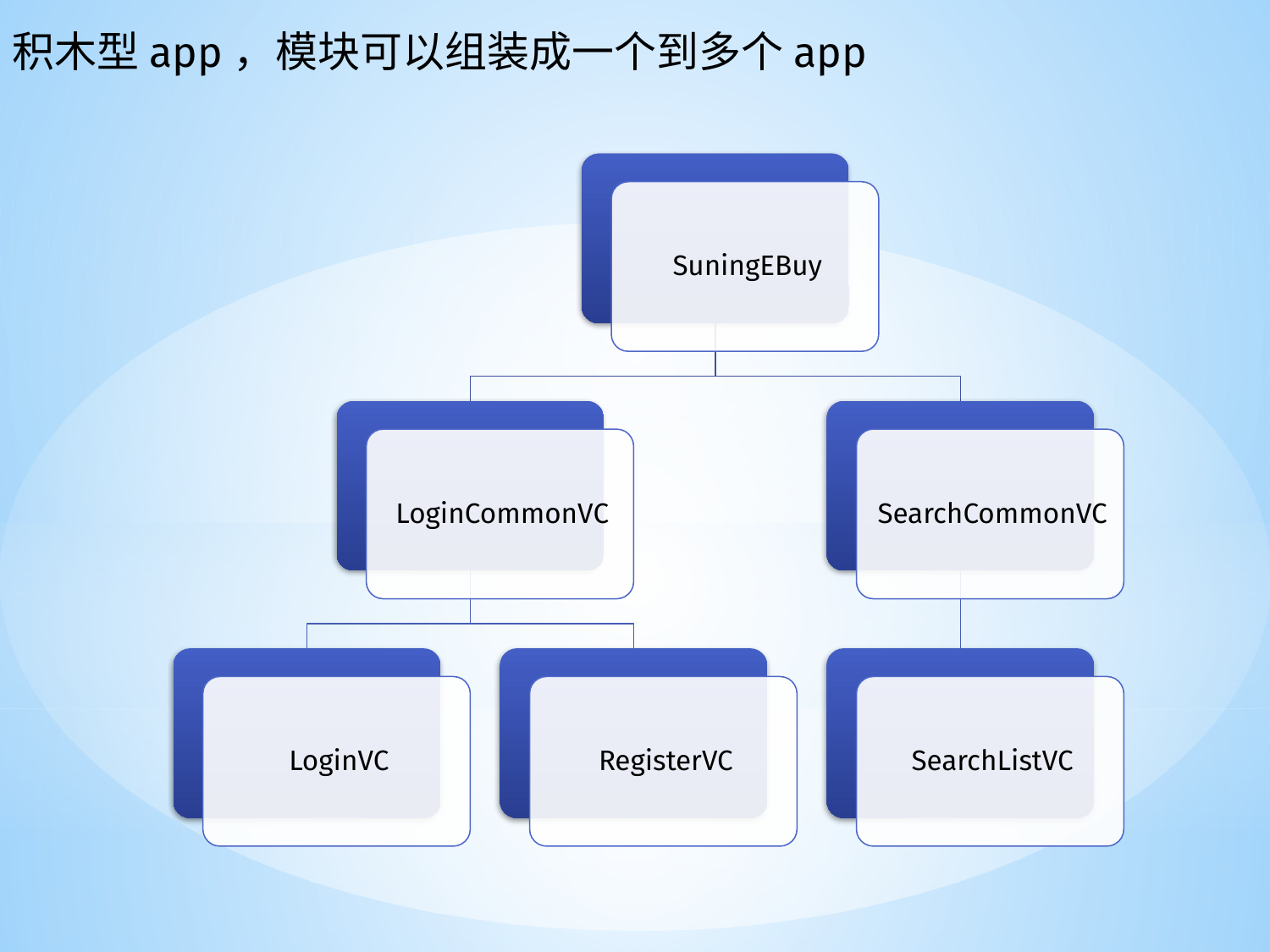

积木型app，模块可以组装成一个到多个app
SuningEBuy
LoginCommonVC
LoginVC
RegisterVC
SearchCommonVC
SearchListVC